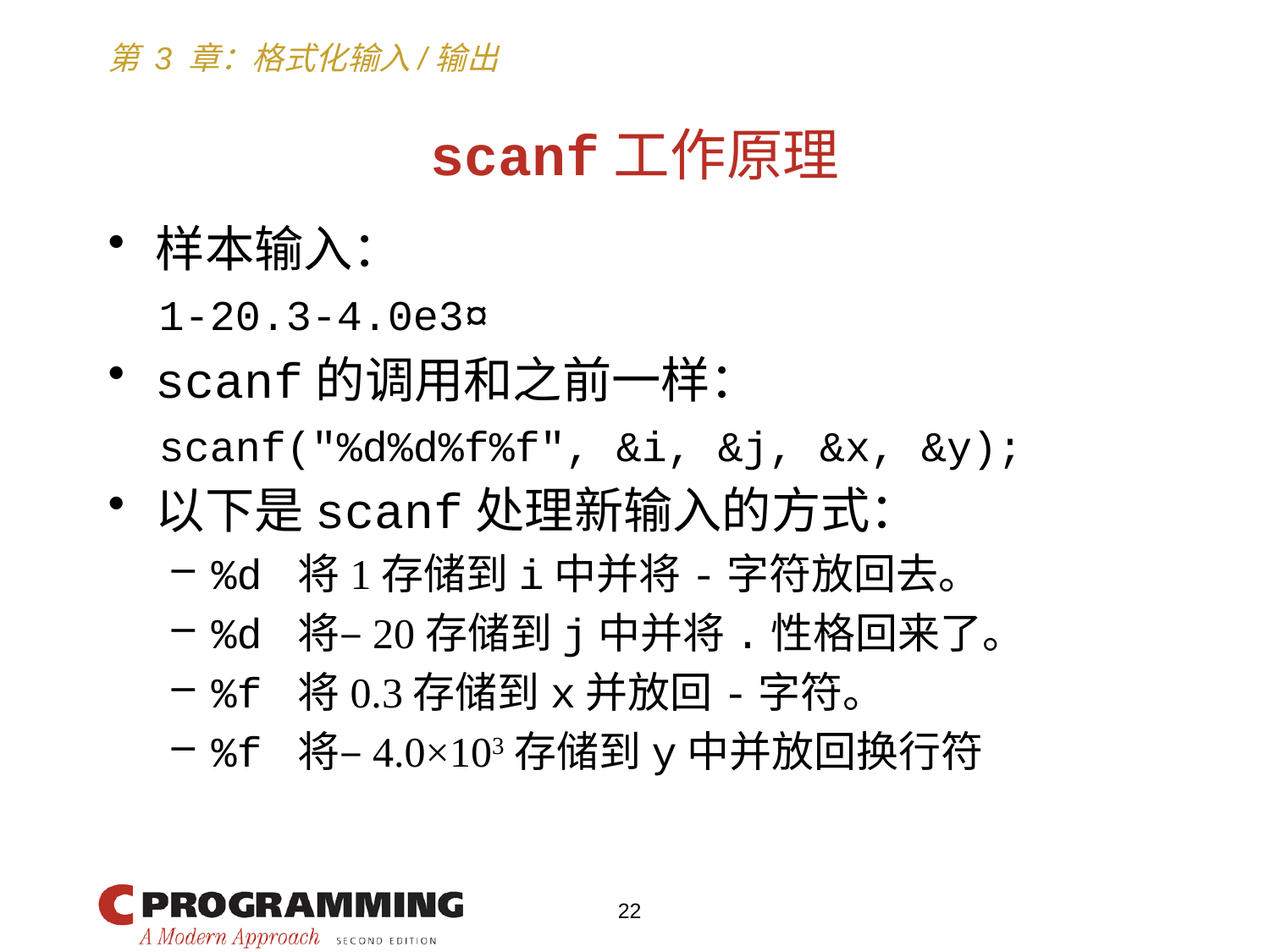

# scanf工作原理
样本输入：
  1-20.3-4.0e3¤
scanf的调用和之前一样：
  scanf("%d%d%f%f", &i, &j, &x, &y);
以下是scanf处理新输入的方式：
%d 将1存储到i中并将-字符放回去。
%d 将–20存储到j中并将.性格回来了。
%f 将0.3存储到x并放回-字符。
%f 将–4.0×103存储到y中并放回换行符

22